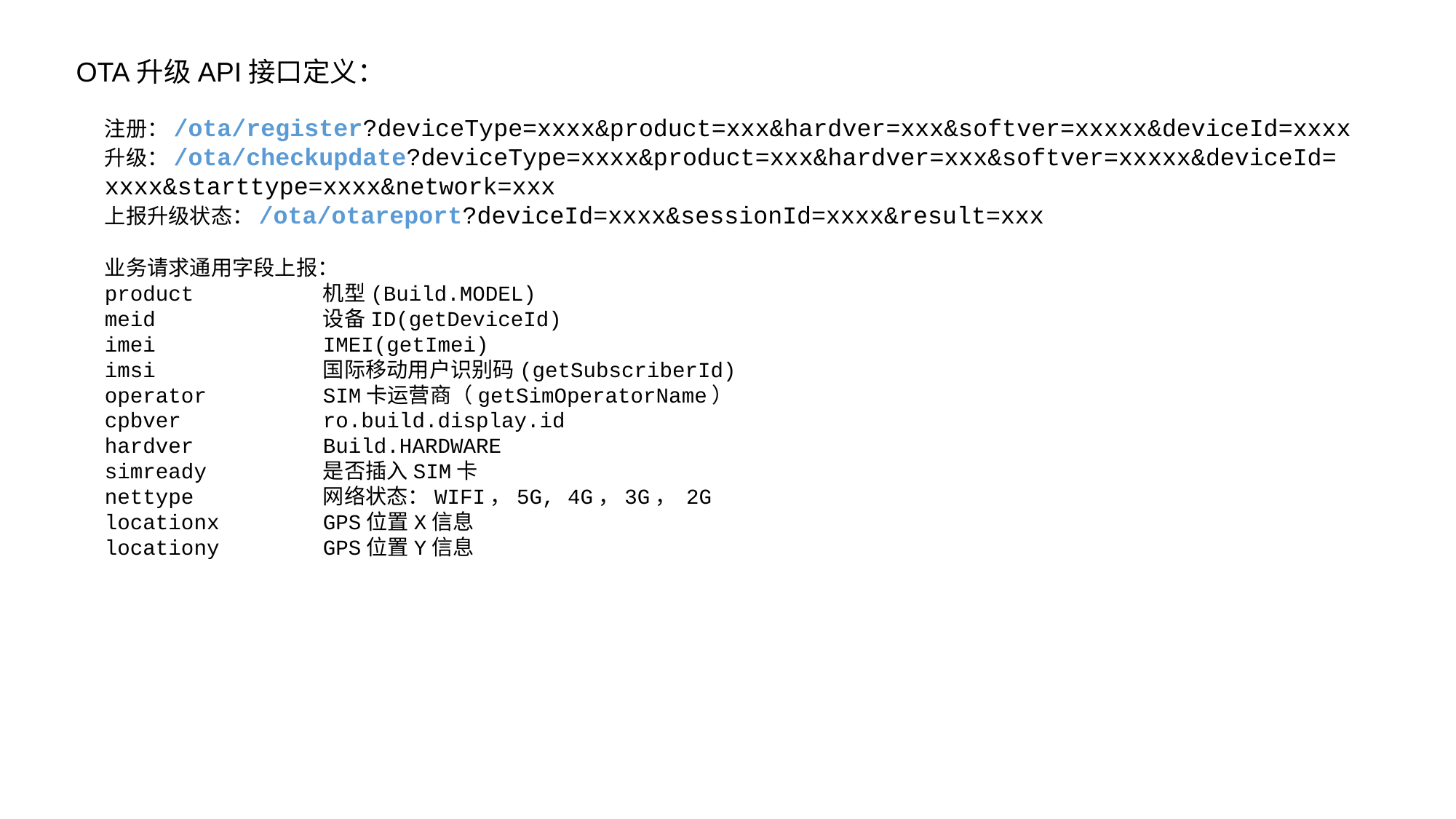

OTA升级API接口定义：
注册：/ota/register?deviceType=xxxx&product=xxx&hardver=xxx&softver=xxxxx&deviceId=xxxx
升级：/ota/checkupdate?deviceType=xxxx&product=xxx&hardver=xxx&softver=xxxxx&deviceId=
xxxx&starttype=xxxx&network=xxx
上报升级状态：/ota/otareport?deviceId=xxxx&sessionId=xxxx&result=xxx

业务请求通用字段上报：
product		机型(Build.MODEL)
meid		设备ID(getDeviceId)
imei		IMEI(getImei)
imsi		国际移动用户识别码(getSubscriberId)
operator		SIM卡运营商（getSimOperatorName）
cpbver 		ro.build.display.id
hardver		Build.HARDWARE
simready		是否插入SIM卡
nettype		网络状态：WIFI，5G, 4G，3G， 2G
locationx	GPS位置X信息
locationy	GPS位置Y信息